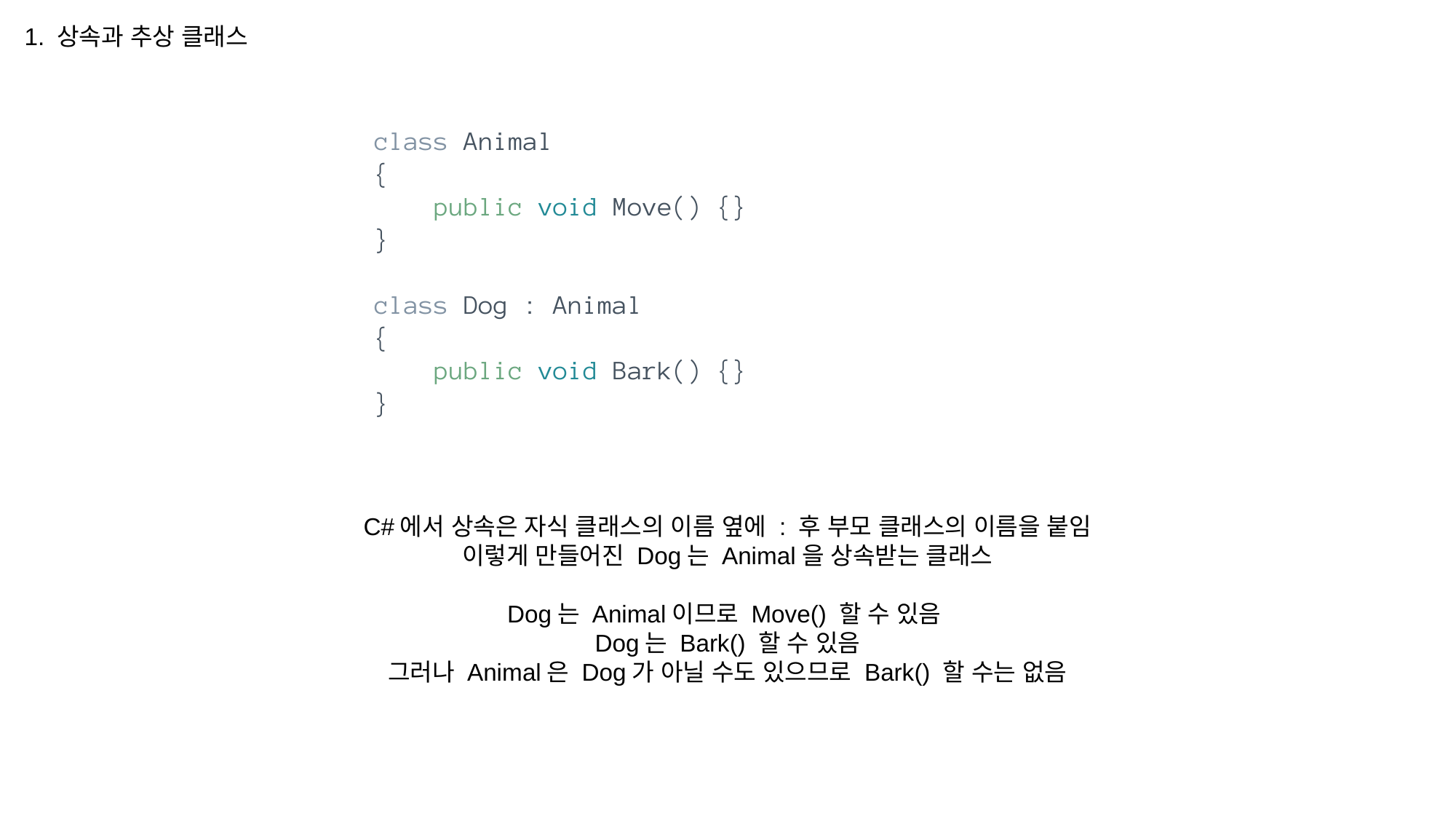

1. 상속과 추상 클래스
class Animal
{
    public void Move() {}
}
class Dog : Animal
{
    public void Bark() {}
}
C#에서 상속은 자식 클래스의 이름 옆에 : 후 부모 클래스의 이름을 붙임
이렇게 만들어진 Dog는 Animal을 상속받는 클래스

Dog는 Animal이므로 Move() 할 수 있음
Dog는 Bark() 할 수 있음
그러나 Animal은 Dog가 아닐 수도 있으므로 Bark() 할 수는 없음